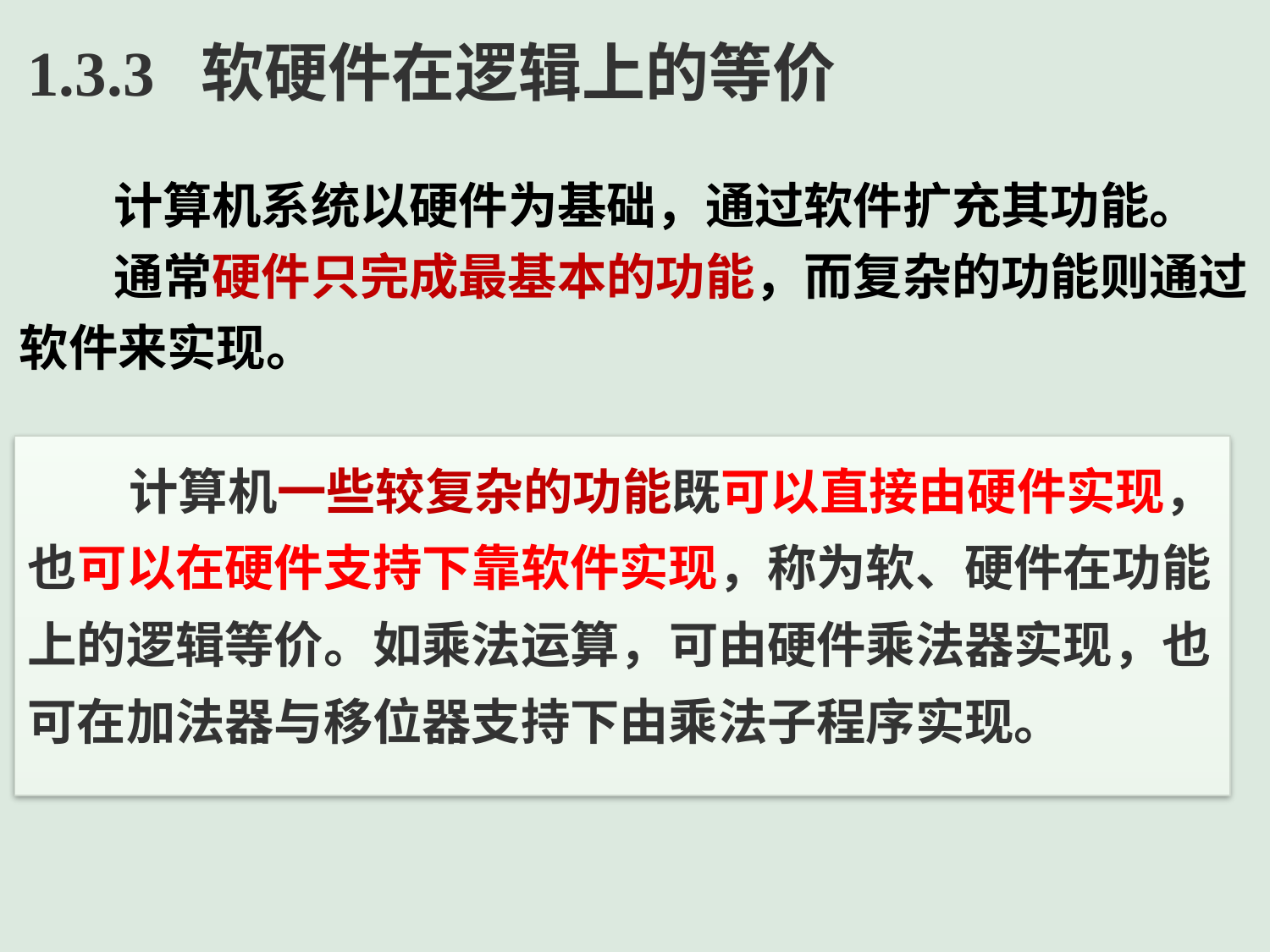

1.3.3  软硬件在逻辑上的等价
    计算机系统以硬件为基础，通过软件扩充其功能。
    通常硬件只完成最基本的功能，而复杂的功能则通过软件来实现。
        计算机一些较复杂的功能既可以直接由硬件实现，也可以在硬件支持下靠软件实现，称为软、硬件在功能上的逻辑等价。如乘法运算，可由硬件乘法器实现，也可在加法器与移位器支持下由乘法子程序实现。
42